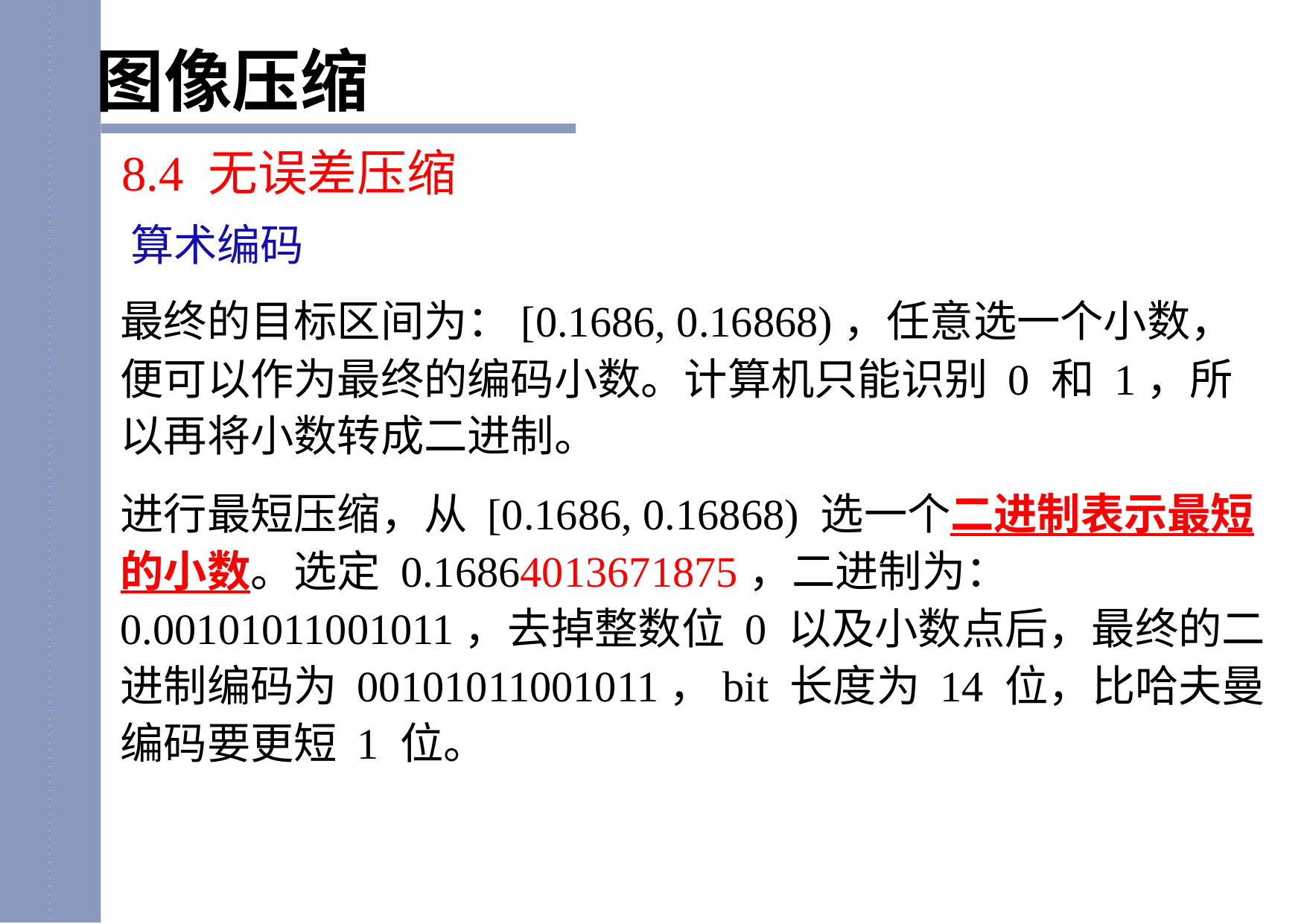

图像压缩

8.4 无误差压缩
算术编码
最终的目标区间为：[0.1686, 0.16868)，任意选一个小数，便可以作为最终的编码小数。计算机只能识别 0 和 1，所以再将小数转成二进制。

进行最短压缩，从 [0.1686, 0.16868) 选一个二进制表示最短的小数。选定 0.16864013671875，二进制为：0.00101011001011，去掉整数位 0 以及小数点后，最终的二进制编码为 00101011001011，bit 长度为 14 位，比哈夫曼编码要更短 1 位。